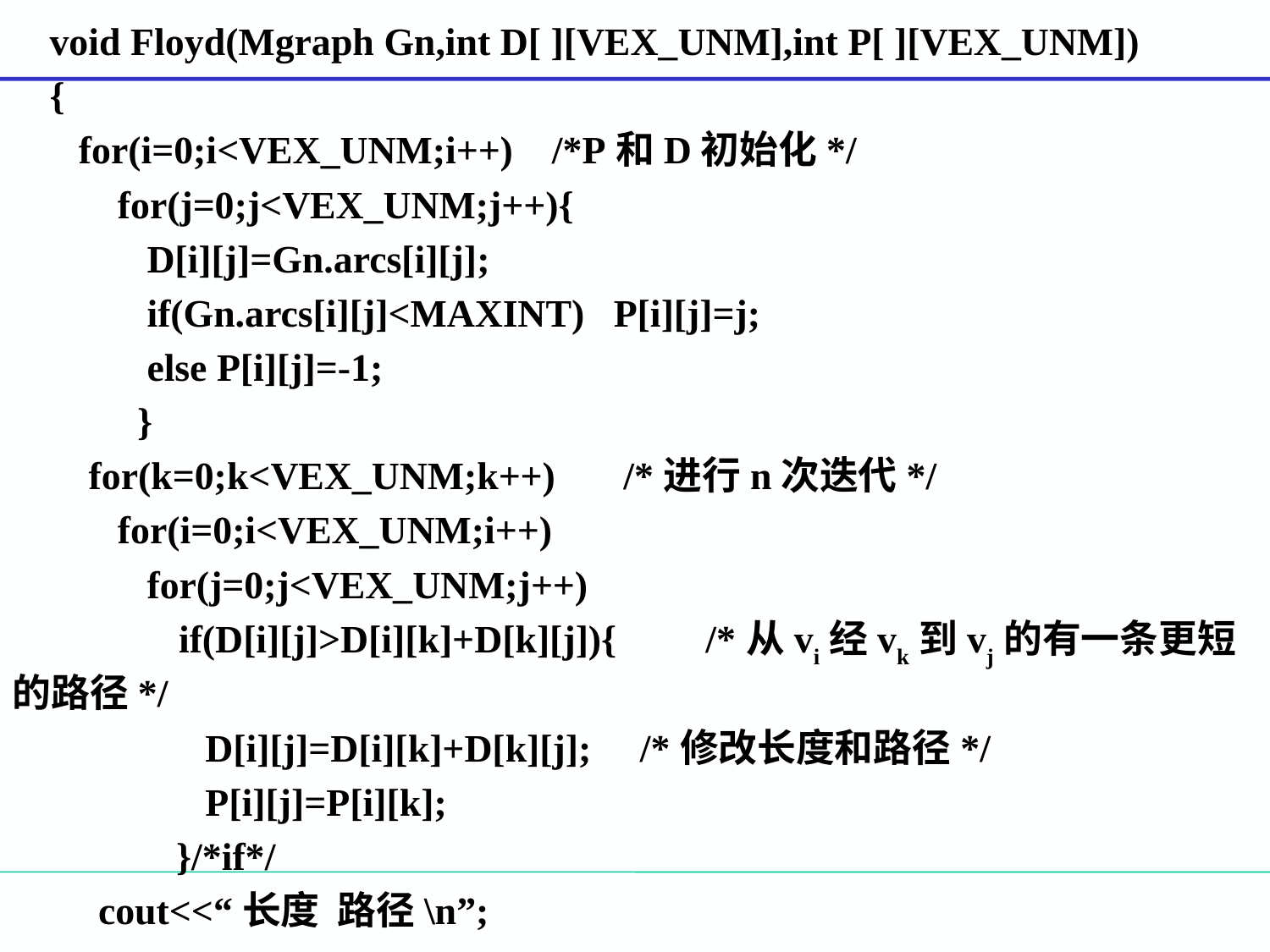

void Floyd(Mgraph Gn,int D[ ][VEX_UNM],int P[ ][VEX_UNM])
{
   for(i=0;i<VEX_UNM;i++)    /*P和D初始化*/
       for(j=0;j<VEX_UNM;j++){
          D[i][j]=Gn.arcs[i][j];
          if(Gn.arcs[i][j]<MAXINT)   P[i][j]=j;
          else P[i][j]=-1;
         }
    for(k=0;k<VEX_UNM;k++)       /*进行n次迭代*/
       for(i=0;i<VEX_UNM;i++)
          for(j=0;j<VEX_UNM;j++)
             if(D[i][j]>D[i][k]+D[k][j]){         /*从vi经vk到vj的有一条更短的路径*/
                D[i][j]=D[i][k]+D[k][j];     /*修改长度和路径*/
                P[i][j]=P[i][k];
             }/*if*/
     cout<<“长度  路径\n”;